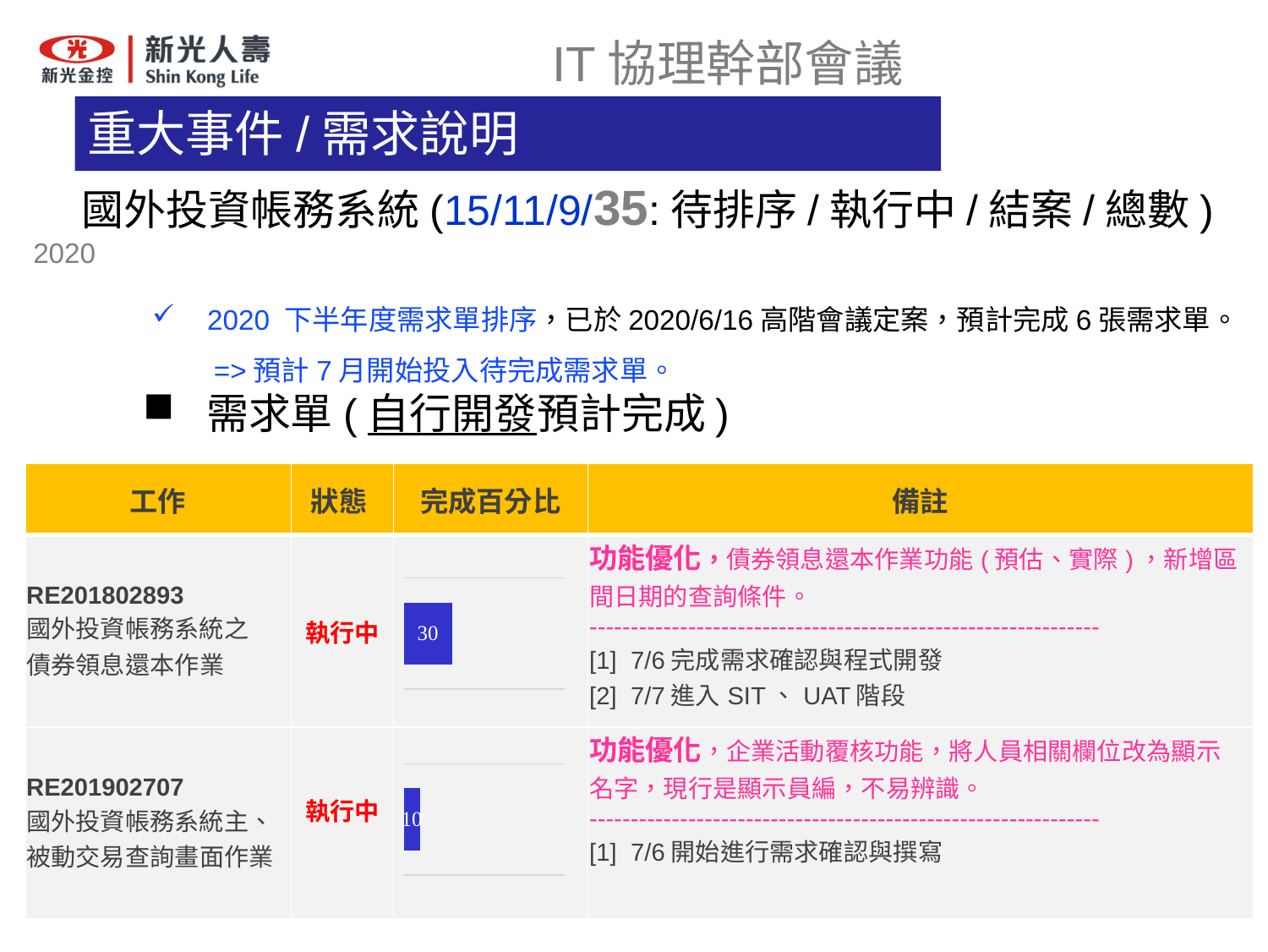

# 重大事件/需求說明
    國外投資帳務系統(15/11/9/35:待排序/執行中/結案/總數) 2020
   2020 下半年度需求單排序，已於2020/6/16高階會議定案，預計完成6張需求單。
                =>預計7月開始投入待完成需求單。

需求單(自行開發預計完成)

| 工作 | 狀態 | 完成百分比 | 備註 |
| --- | --- | --- | --- |
| RE201802893 國外投資帳務系統之 債券領息還本作業 | 執行中 |  | 功能優化，債券領息還本作業功能(預估、實際)，新增區間日期的查詢條件。 -------------------------------------------------------------- [1] 7/6完成需求確認與程式開發 [2] 7/7進入SIT、UAT階段 |
| RE201902707 國外投資帳務系統主、被動交易查詢畫面作業 | 執行中 |  | 功能優化，企業活動覆核功能，將人員相關欄位改為顯示 名字，現行是顯示員編，不易辨識。 -------------------------------------------------------------- [1] 7/6開始進行需求確認與撰寫 |

### Chart

| Category | 數列 1 |
|---|---|
| 類別 1 | 30.0 |

### Chart

| Category | 數列 1 |
|---|---|
| 類別 1 | 10.0 |